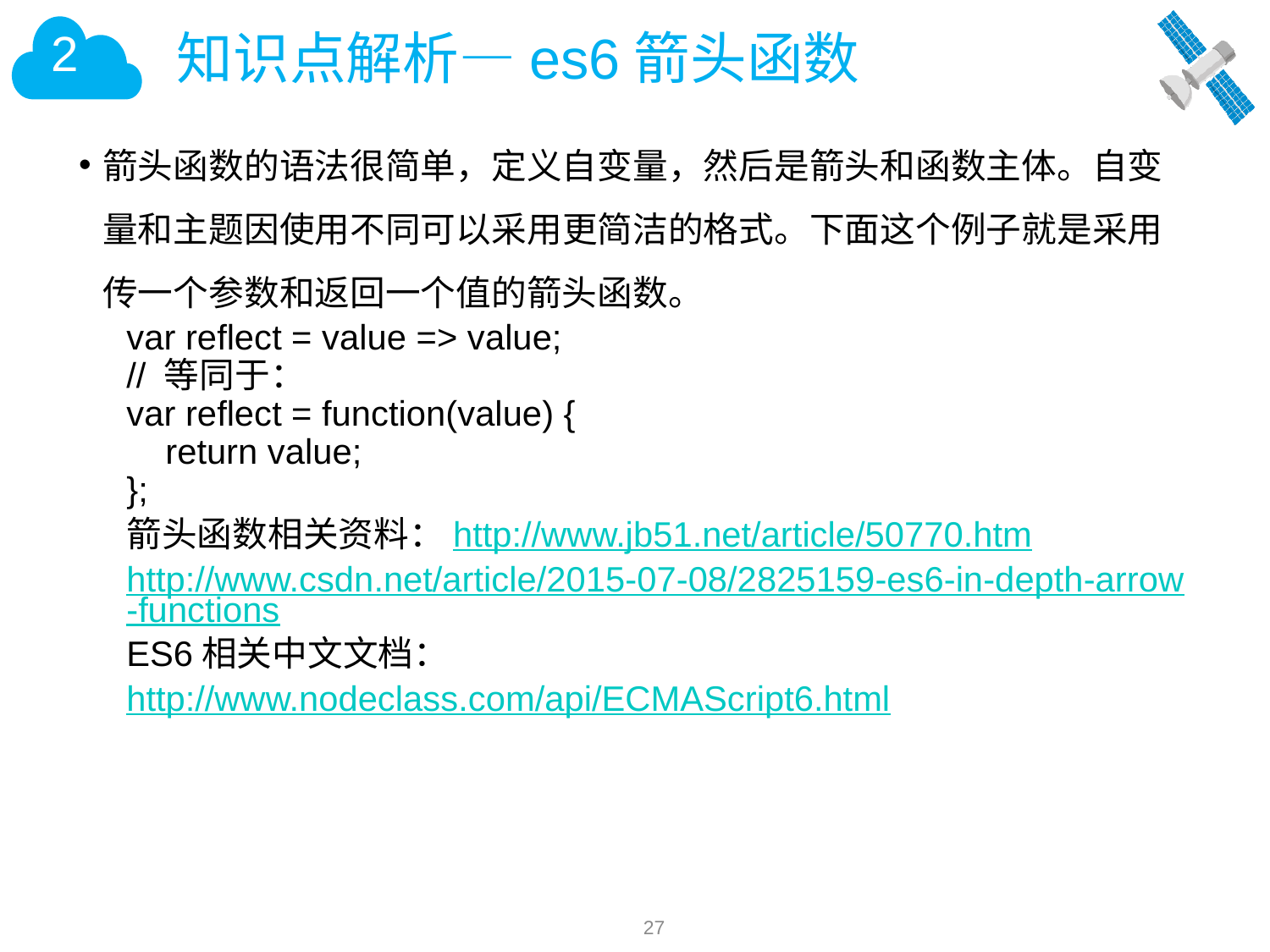

# 知识点解析—es6箭头函数
箭头函数的语法很简单，定义自变量，然后是箭头和函数主体。自变量和主题因使用不同可以采用更简洁的格式。下面这个例子就是采用传一个参数和返回一个值的箭头函数。
var reflect = value => value;
// 等同于：
var reflect = function(value) {
    return value;
};
箭头函数相关资料：http://www.jb51.net/article/50770.htm
http://www.csdn.net/article/2015-07-08/2825159-es6-in-depth-arrow-functions
ES6相关中文文档：
http://www.nodeclass.com/api/ECMAScript6.html
27